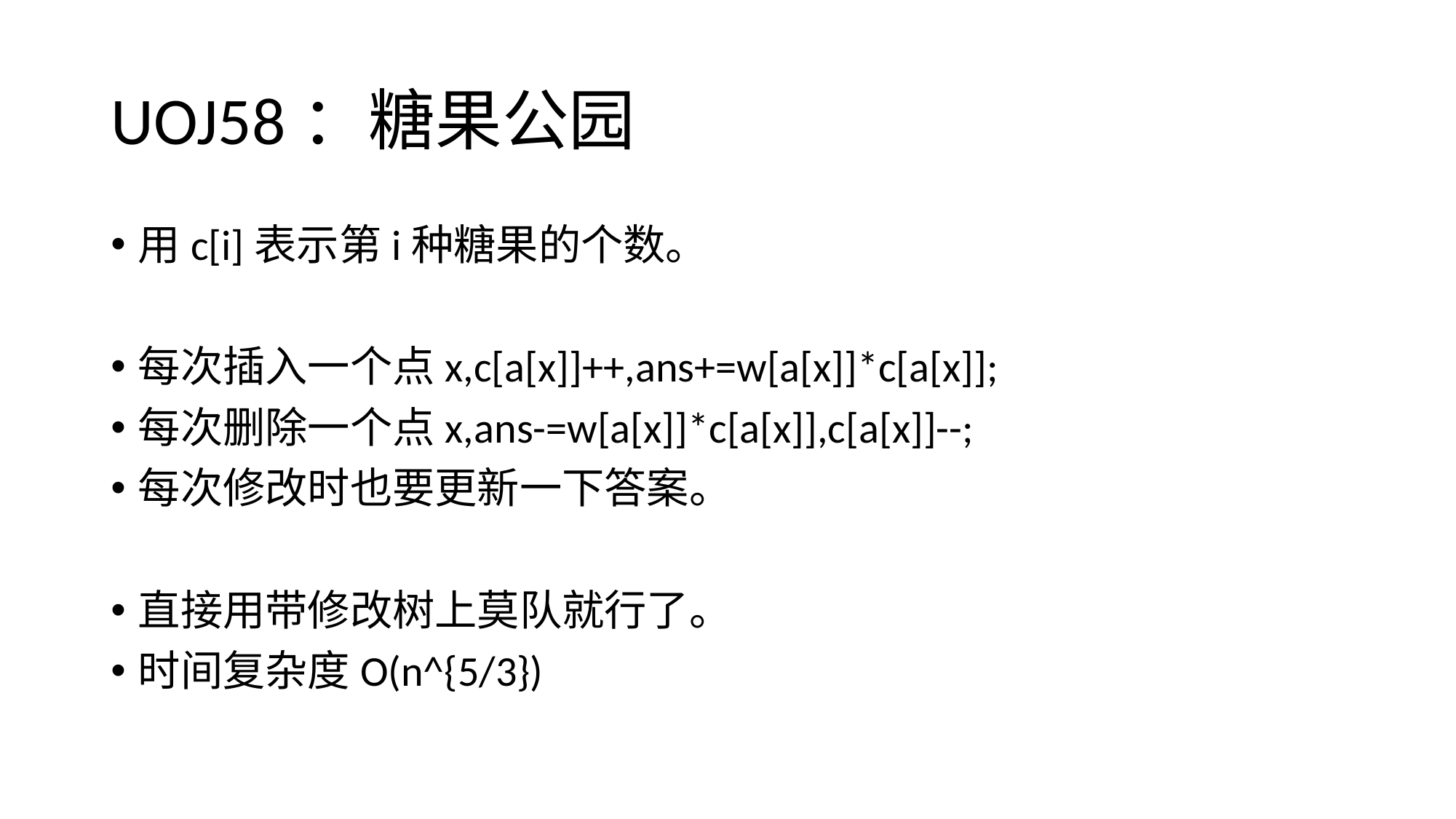

# UOJ58：糖果公园
用c[i]表示第i种糖果的个数。

每次插入一个点x,c[a[x]]++,ans+=w[a[x]]*c[a[x]];
每次删除一个点x,ans-=w[a[x]]*c[a[x]],c[a[x]]--;
每次修改时也要更新一下答案。

直接用带修改树上莫队就行了。
时间复杂度O(n^{5/3})